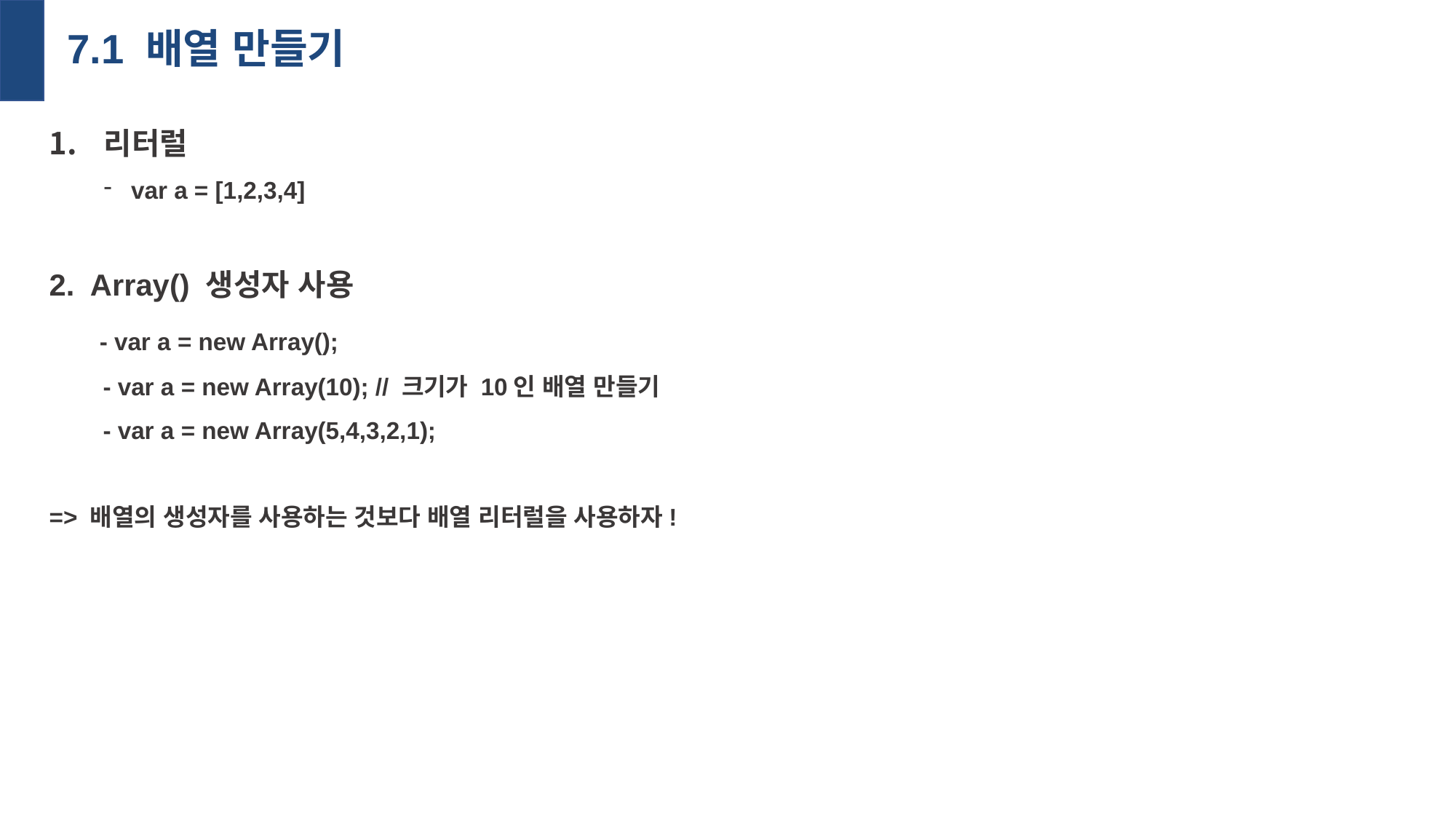

# 7.1 배열 만들기
리터럴
var a = [1,2,3,4]

2.  Array() 생성자 사용
       - var a = new Array();
        - var a = new Array(10); // 크기가 10인 배열 만들기
        - var a = new Array(5,4,3,2,1);

=> 배열의 생성자를 사용하는 것보다 배열 리터럴을 사용하자!